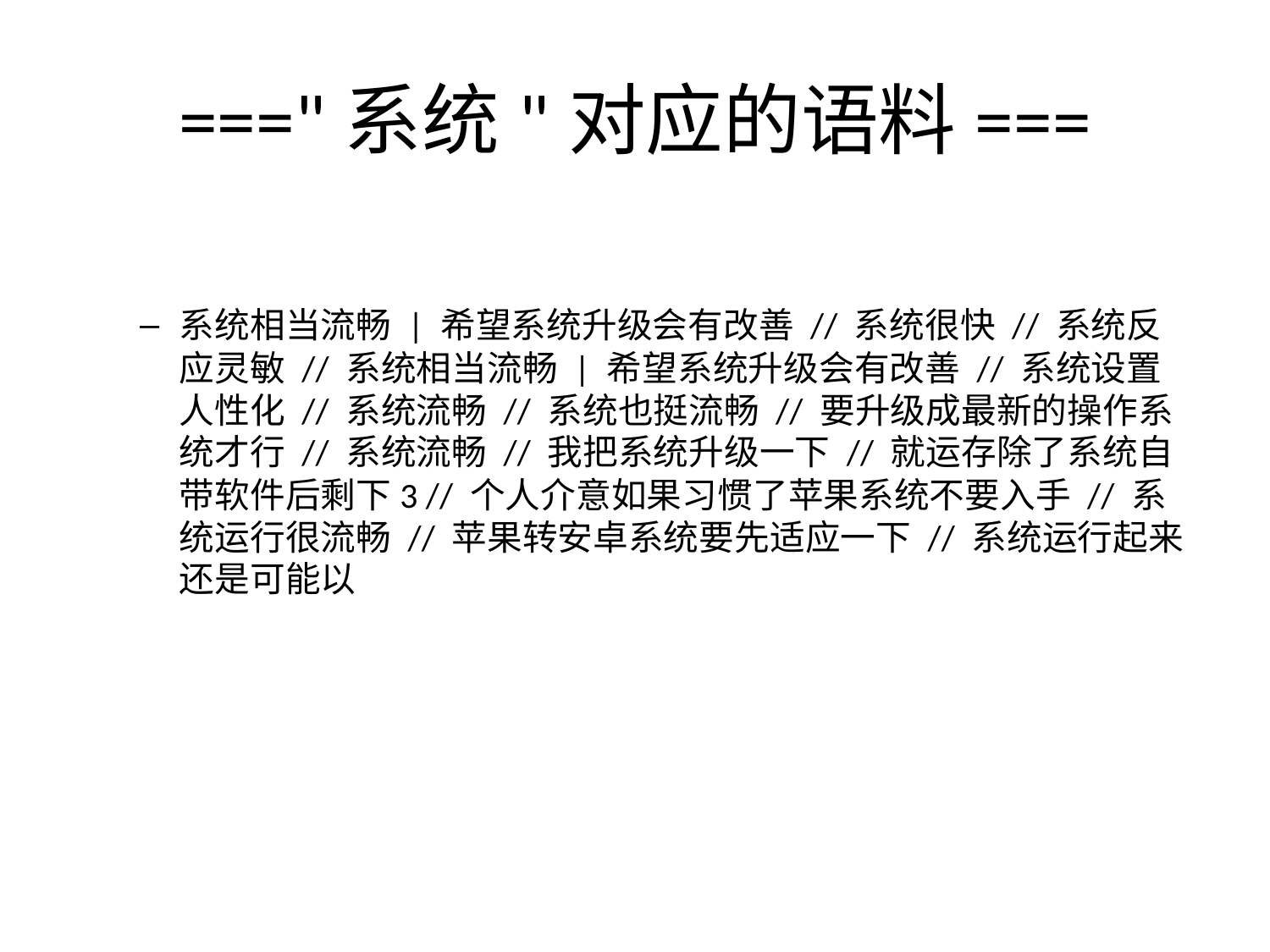

# ==="系统"对应的语料===

系统相当流畅 | 希望系统升级会有改善 // 系统很快 // 系统反应灵敏 // 系统相当流畅 | 希望系统升级会有改善 // 系统设置人性化 // 系统流畅 // 系统也挺流畅 // 要升级成最新的操作系统才行 // 系统流畅 // 我把系统升级一下 // 就运存除了系统自带软件后剩下3 // 个人介意如果习惯了苹果系统不要入手 // 系统运行很流畅 // 苹果转安卓系统要先适应一下 // 系统运行起来还是可能以